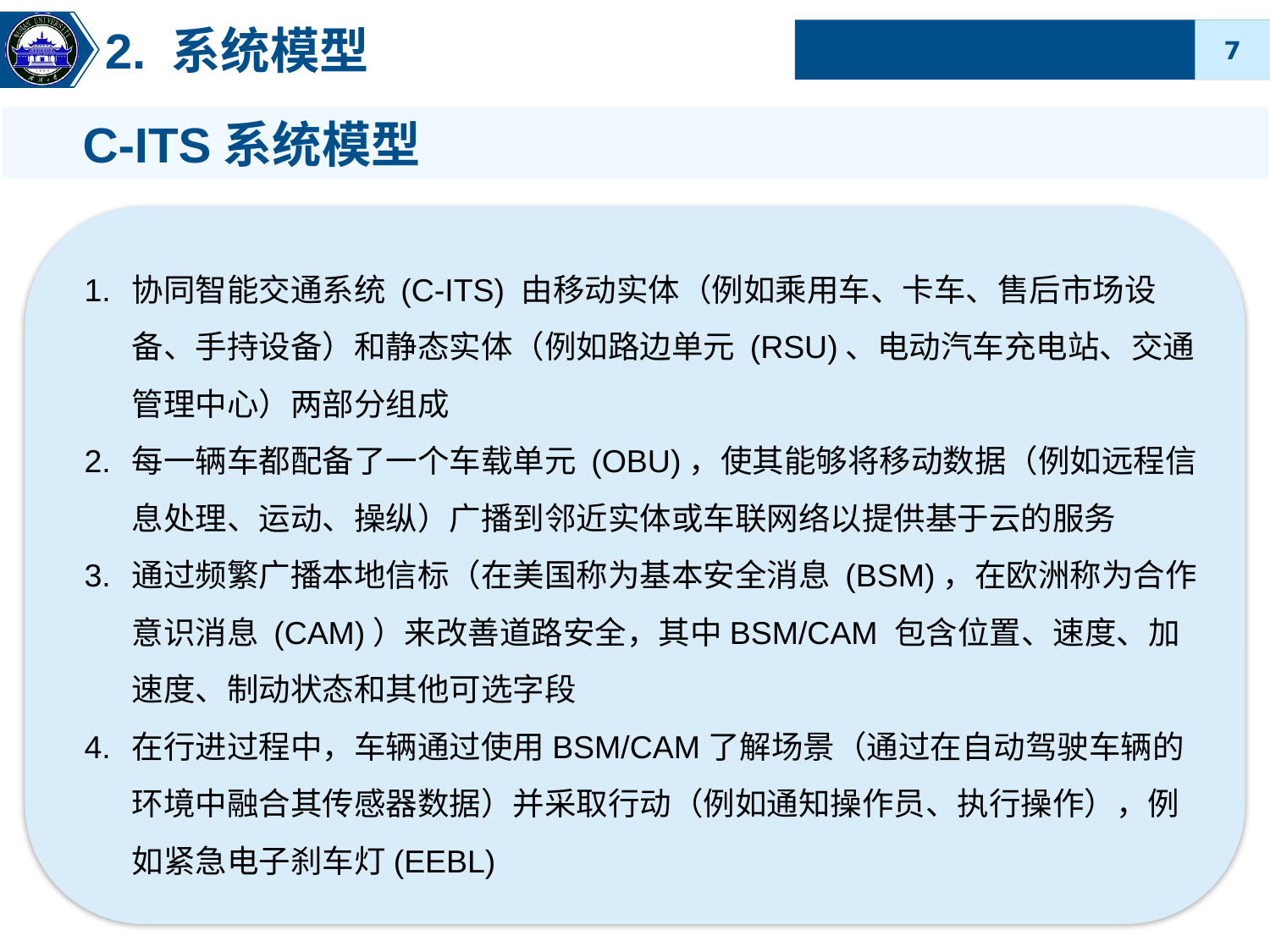

2. 系统模型
      C-ITS系统模型
协同智能交通系统 (C-ITS) 由移动实体（例如乘用车、卡车、售后市场设备、手持设备）和静态实体（例如路边单元 (RSU)、电动汽车充电站、交通 管理中心）两部分组成
每一辆车都配备了一个车载单元 (OBU)，使其能够将移动数据（例如远程信息处理、运动、操纵）广播到邻近实体或车联网络以提供基于云的服务
通过频繁广播本地信标（在美国称为基本安全消息 (BSM)，在欧洲称为合作意识消息 (CAM)）来改善道路安全，其中BSM/CAM 包含位置、速度、加速度、制动状态和其他可选字段
在行进过程中，车辆通过使用BSM/CAM了解场景（通过在自动驾驶车辆的环境中融合其传感器数据）并采取行动（例如通知操作员、执行操作），例如紧急电子刹车灯(EEBL)